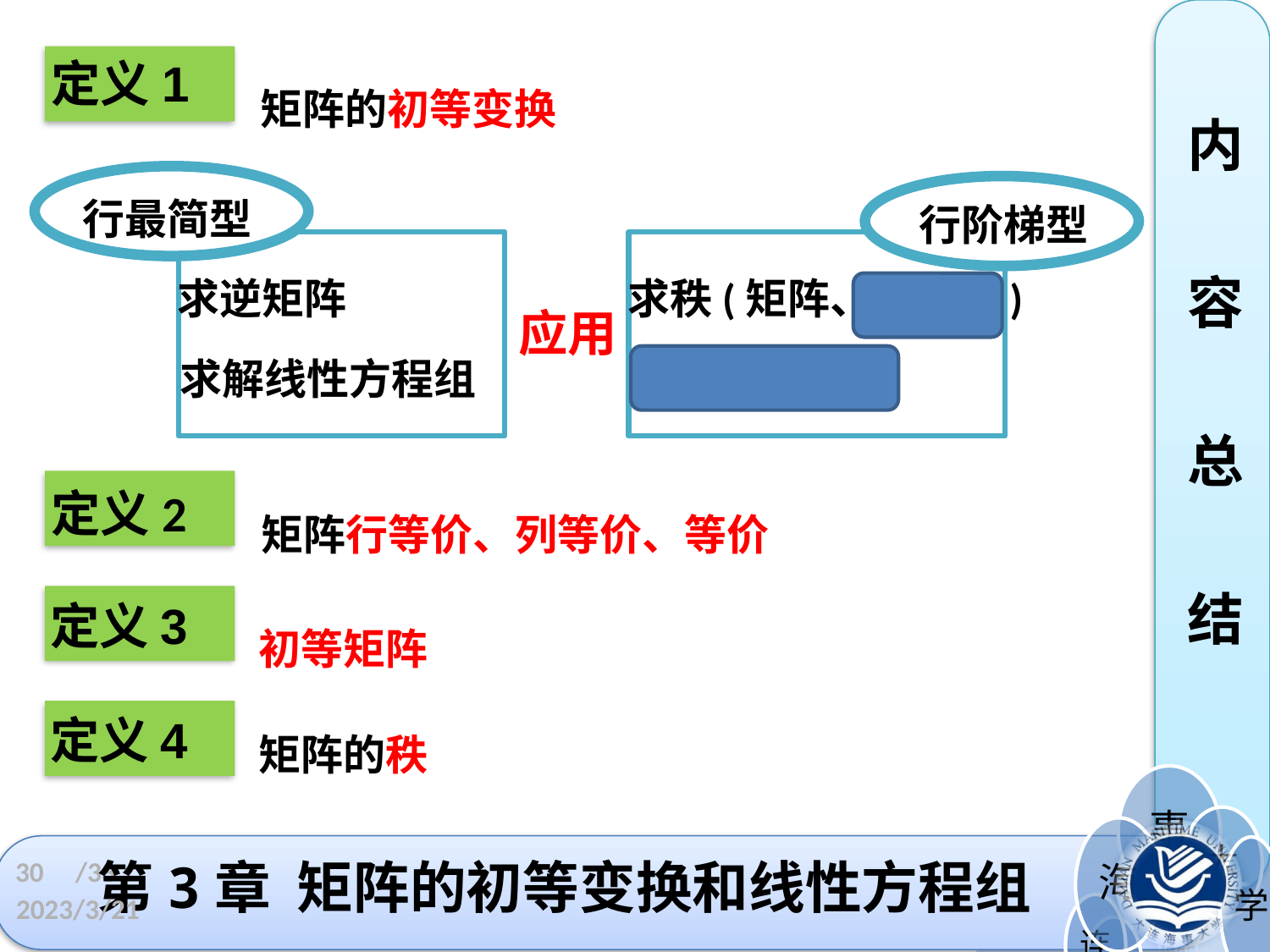

内

容

总

结

定义1
矩阵的初等变换

行最简型
行阶梯型

求逆矩阵
求秩(矩阵、向量组)

应用
求解线性方程组
求最大无关组

定义2
矩阵行等价、列等价、等价

定义3
初等矩阵

定义4
矩阵的秩
# 第3章  矩阵的初等变换和线性方程组
30
/33
2023/3/21